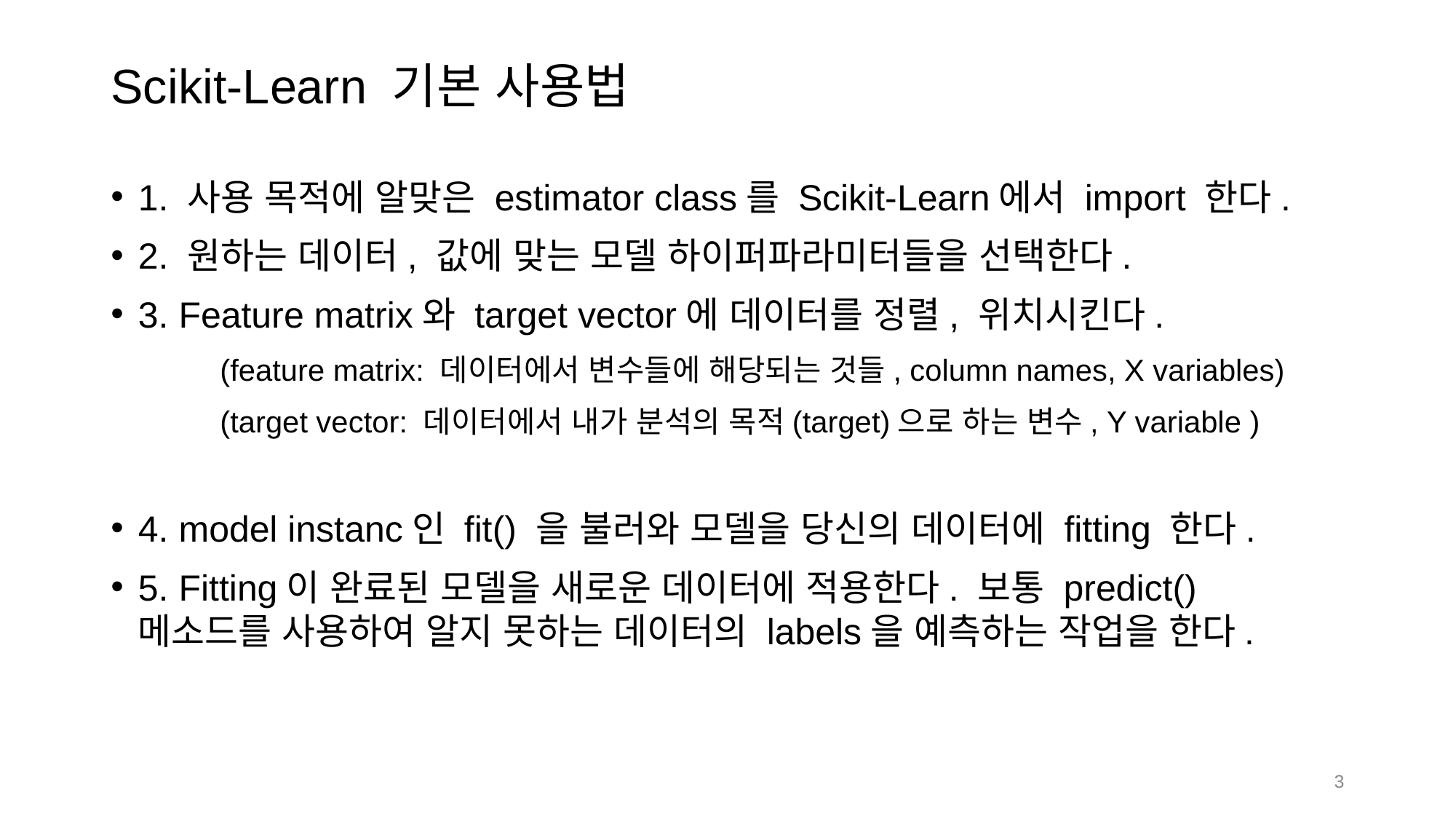

# Scikit-Learn 기본 사용법
1. 사용 목적에 알맞은 estimator class를 Scikit-Learn에서 import 한다.
2. 원하는 데이터, 값에 맞는 모델 하이퍼파라미터들을 선택한다.
3. Feature matrix와 target vector에 데이터를 정렬, 위치시킨다.
	(feature matrix: 데이터에서 변수들에 해당되는 것들, column names, X variables)
	(target vector: 데이터에서 내가 분석의 목적(target)으로 하는 변수, Y variable )

4. model instanc인 fit() 을 불러와 모델을 당신의 데이터에 fitting 한다.
5. Fitting이 완료된 모델을 새로운 데이터에 적용한다. 보통 predict() 메소드를 사용하여 알지 못하는 데이터의 labels을 예측하는 작업을 한다.
3